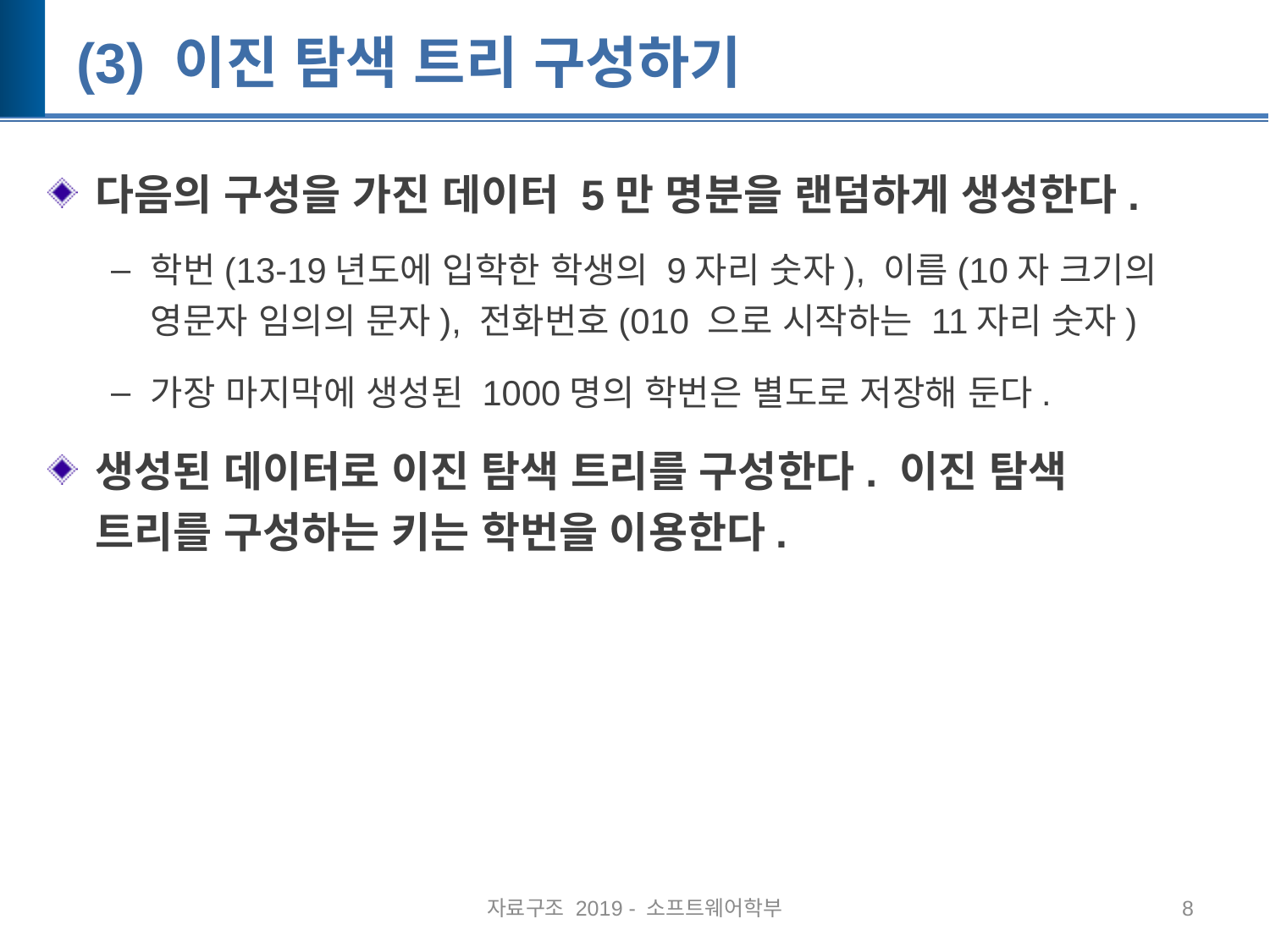

# (3) 이진 탐색 트리 구성하기
다음의 구성을 가진 데이터 5만 명분을 랜덤하게 생성한다.
학번(13-19년도에 입학한 학생의 9자리 숫자), 이름(10자 크기의 영문자 임의의 문자), 전화번호(010 으로 시작하는 11자리 숫자)
가장 마지막에 생성된 1000명의 학번은 별도로 저장해 둔다.
생성된 데이터로 이진 탐색 트리를 구성한다. 이진 탐색 트리를 구성하는 키는 학번을 이용한다.

자료구조 2019 - 소프트웨어학부
8